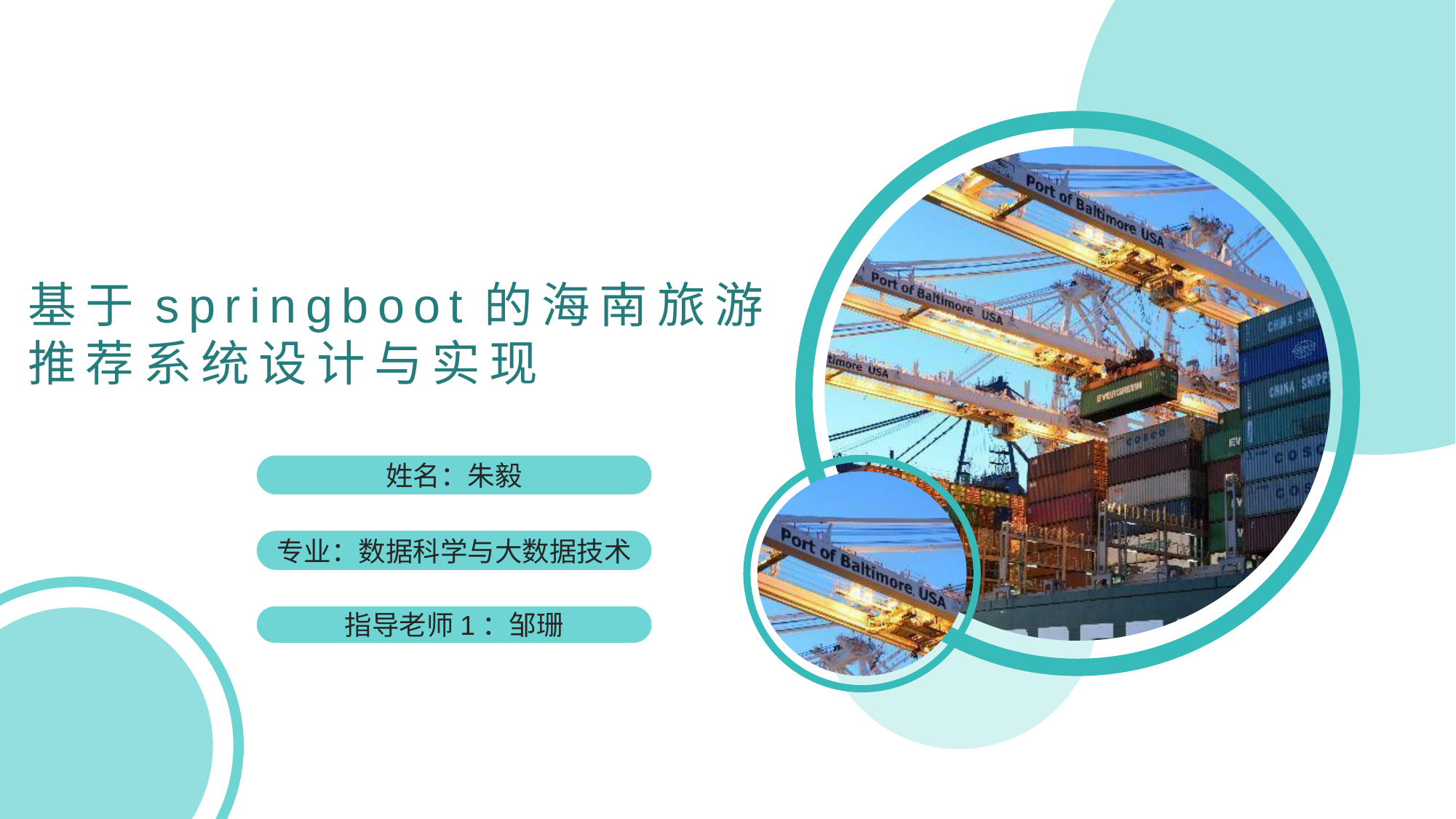

# 基于springboot的海南旅游推荐系统设计与实现
姓名：朱毅
专业：数据科学与大数据技术
指导老师1：邹珊